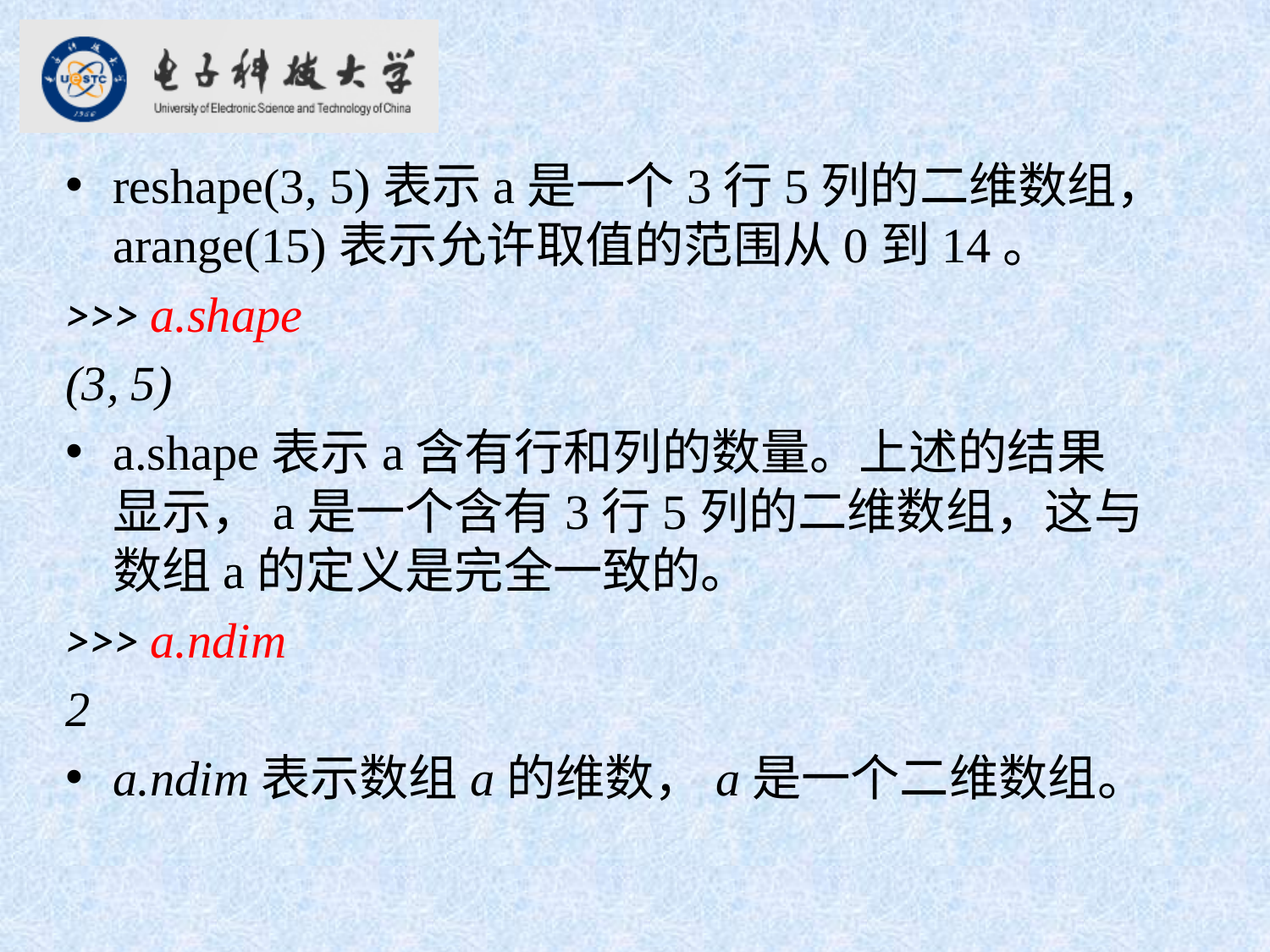

reshape(3, 5)表示a是一个3行5列的二维数组，arange(15)表示允许取值的范围从0到14。
>>> a.shape
(3, 5)
a.shape表示a含有行和列的数量。上述的结果显示，a是一个含有3行5列的二维数组，这与数组a的定义是完全一致的。
>>> a.ndim
2
a.ndim表示数组a的维数，a是一个二维数组。